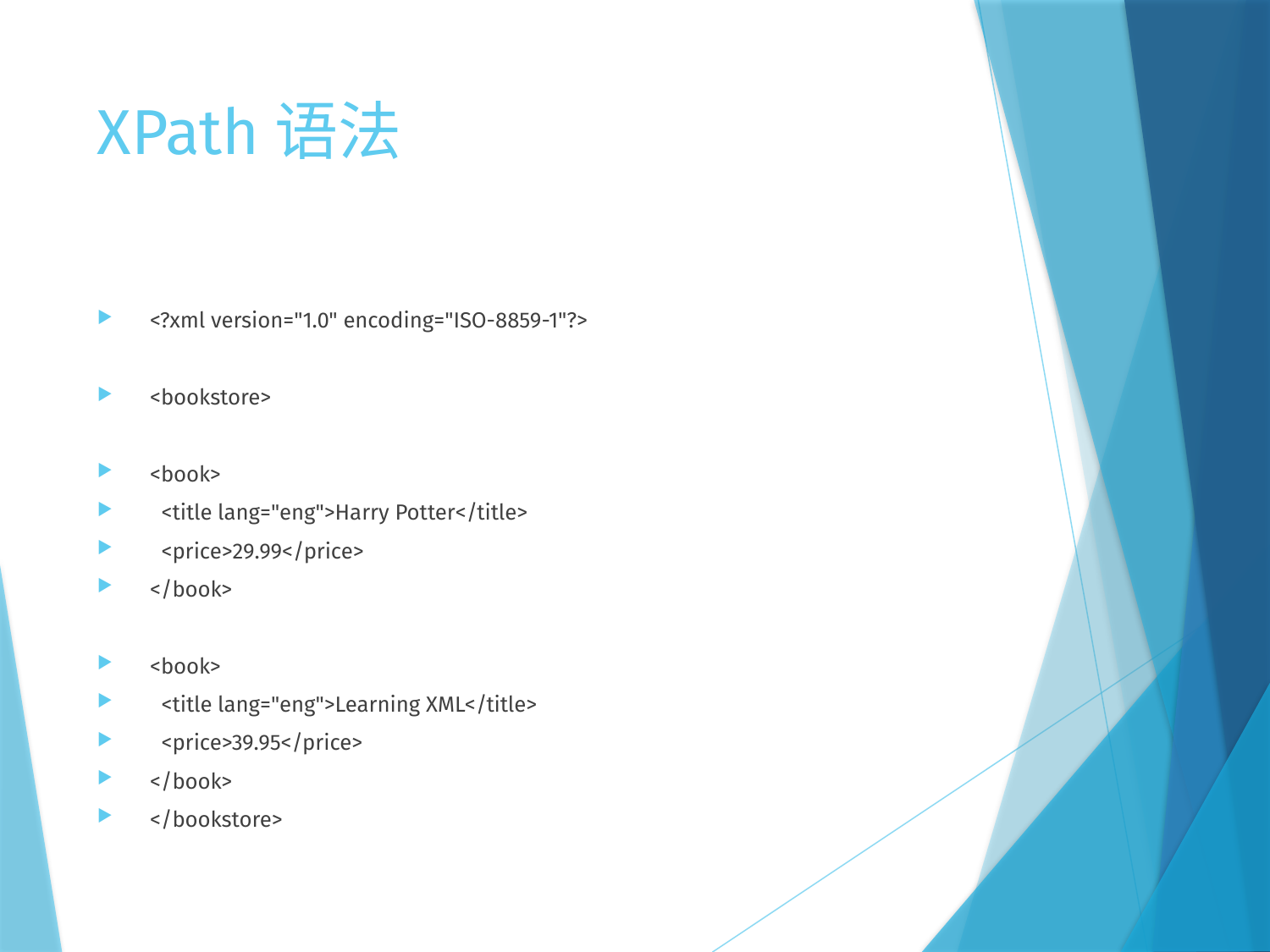

# XPath语法
<?xml version="1.0" encoding="ISO-8859-1"?>

<bookstore>

<book>
  <title lang="eng">Harry Potter</title>
  <price>29.99</price>
</book>

<book>
  <title lang="eng">Learning XML</title>
  <price>39.95</price>
</book>
</bookstore>